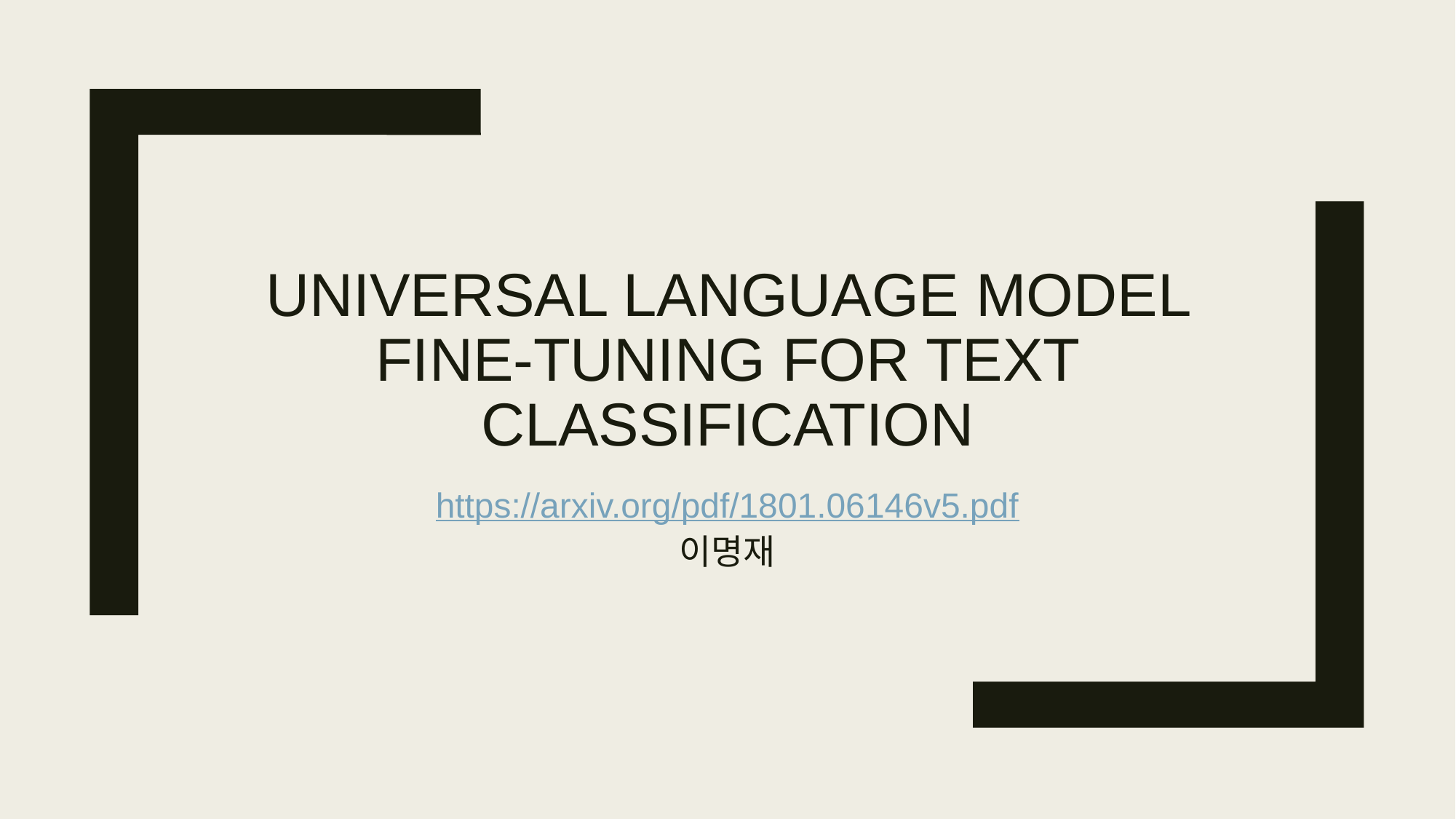

# Universal Language Model Fine-tuning for Text Classification
https://arxiv.org/pdf/1801.06146v5.pdf
이명재